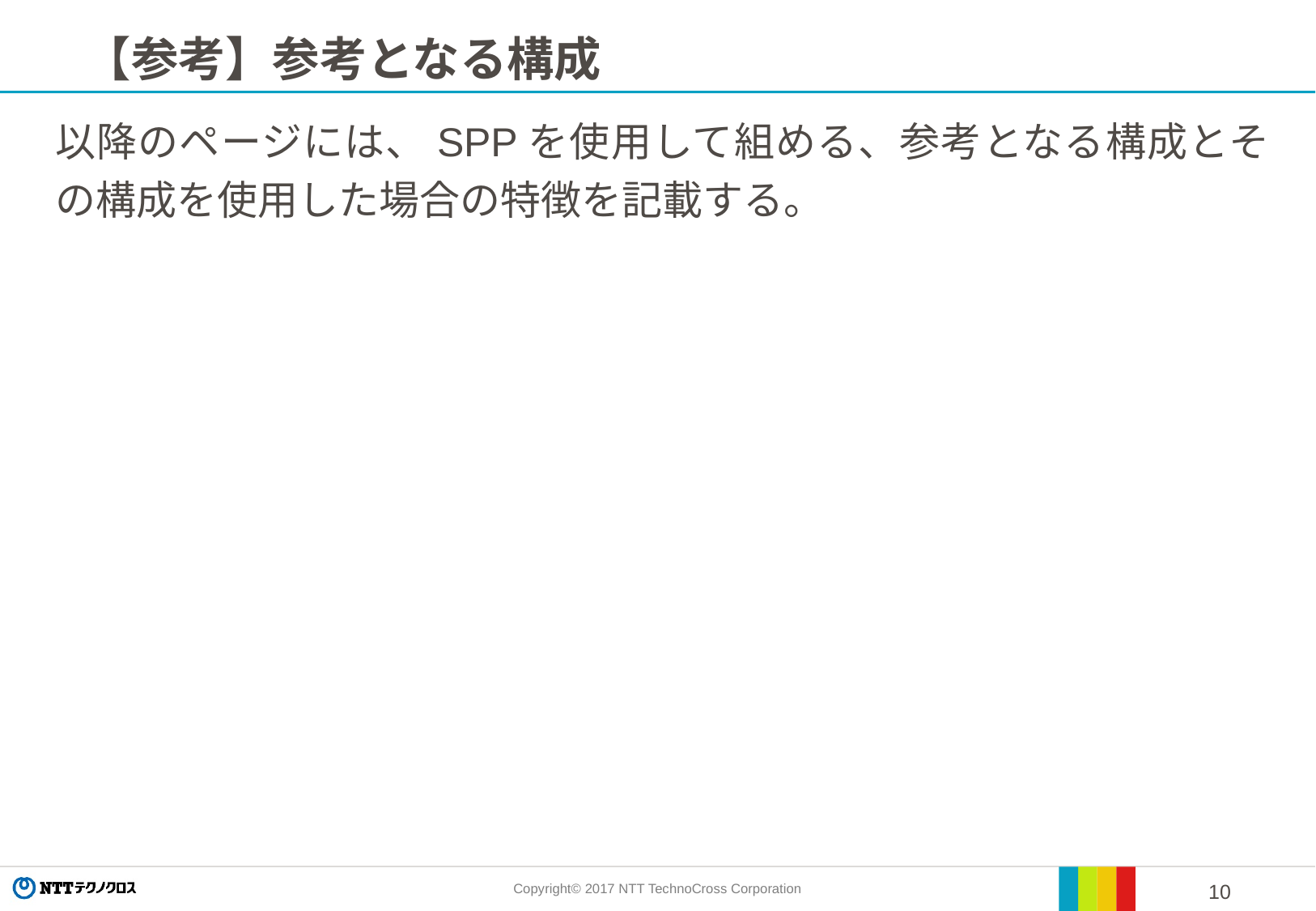

# 【参考】参考となる構成
以降のページには、SPPを使用して組める、参考となる構成とその構成を使用した場合の特徴を記載する。